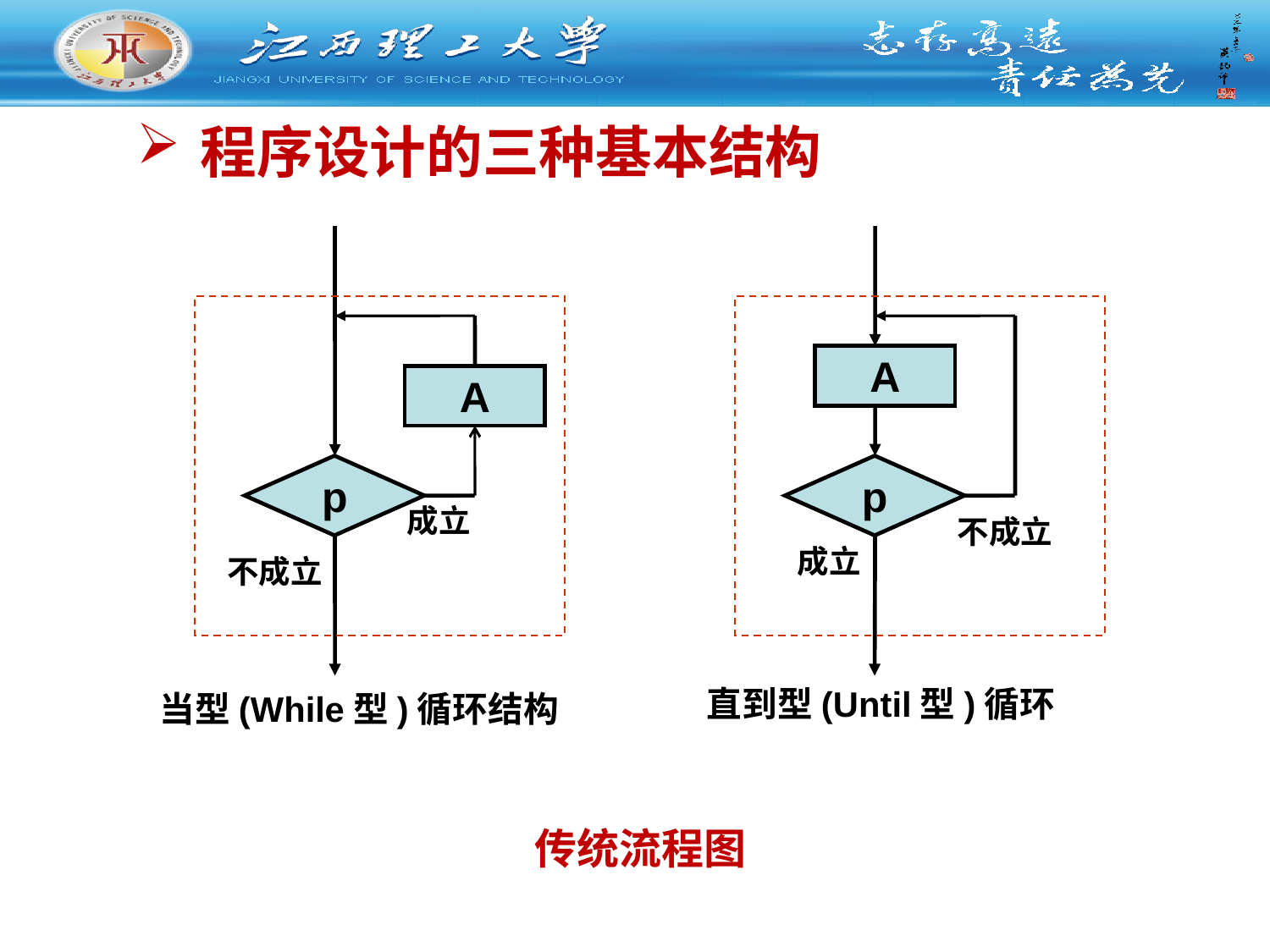

程序设计的三种基本结构

A
A

p
p
成立

不成立

成立

不成立
直到型(Until型)循环
当型(While型)循环结构
传统流程图